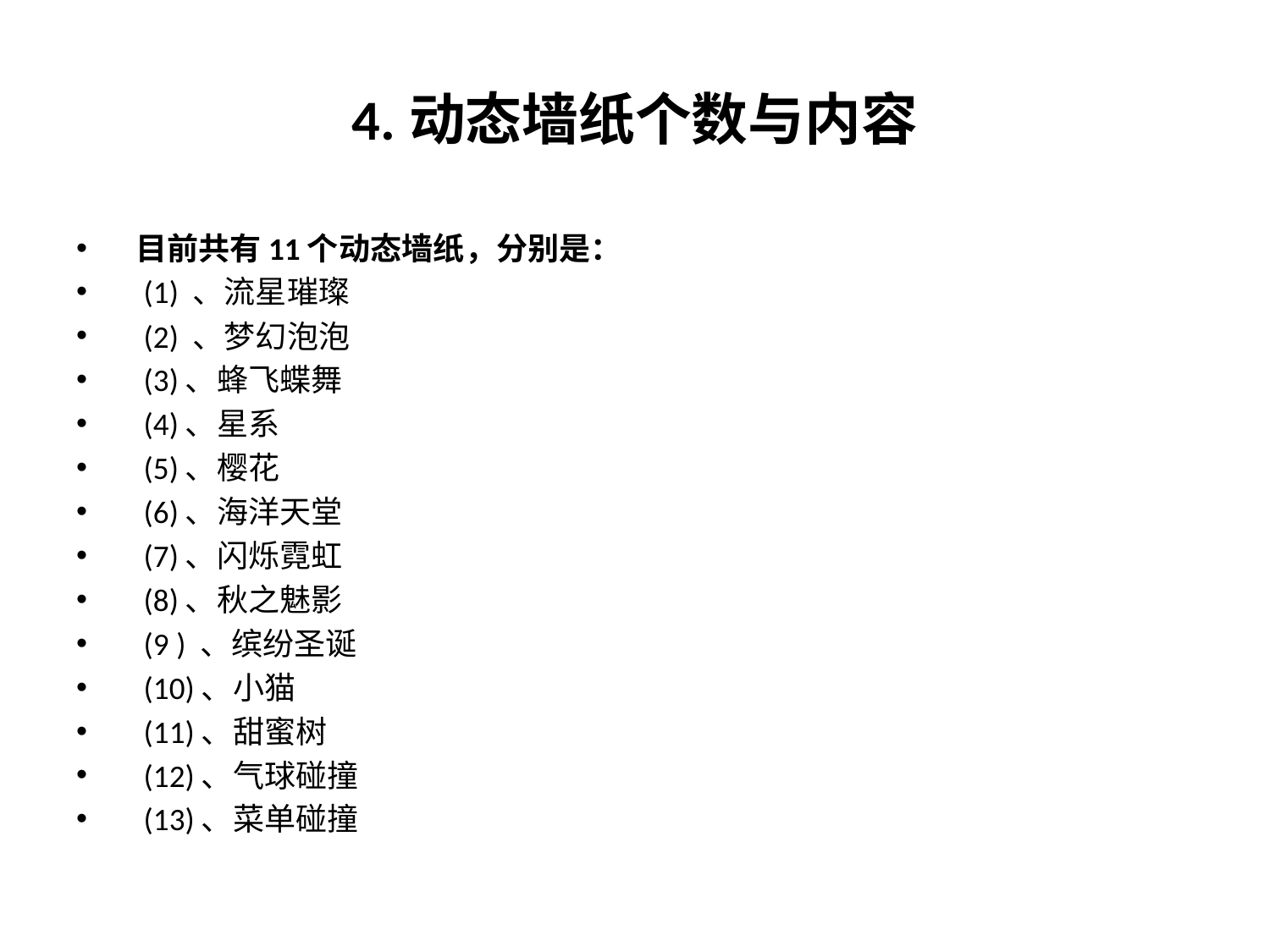

# 4.动态墙纸个数与内容
 目前共有11个动态墙纸，分别是：
   (1) 、流星璀璨
   (2) 、梦幻泡泡
   (3)、蜂飞蝶舞
   (4)、星系
   (5)、樱花
   (6)、海洋天堂
   (7)、闪烁霓虹
   (8)、秋之魅影
   (9 ) 、缤纷圣诞
   (10)、小猫
   (11)、甜蜜树
   (12)、气球碰撞
   (13)、菜单碰撞